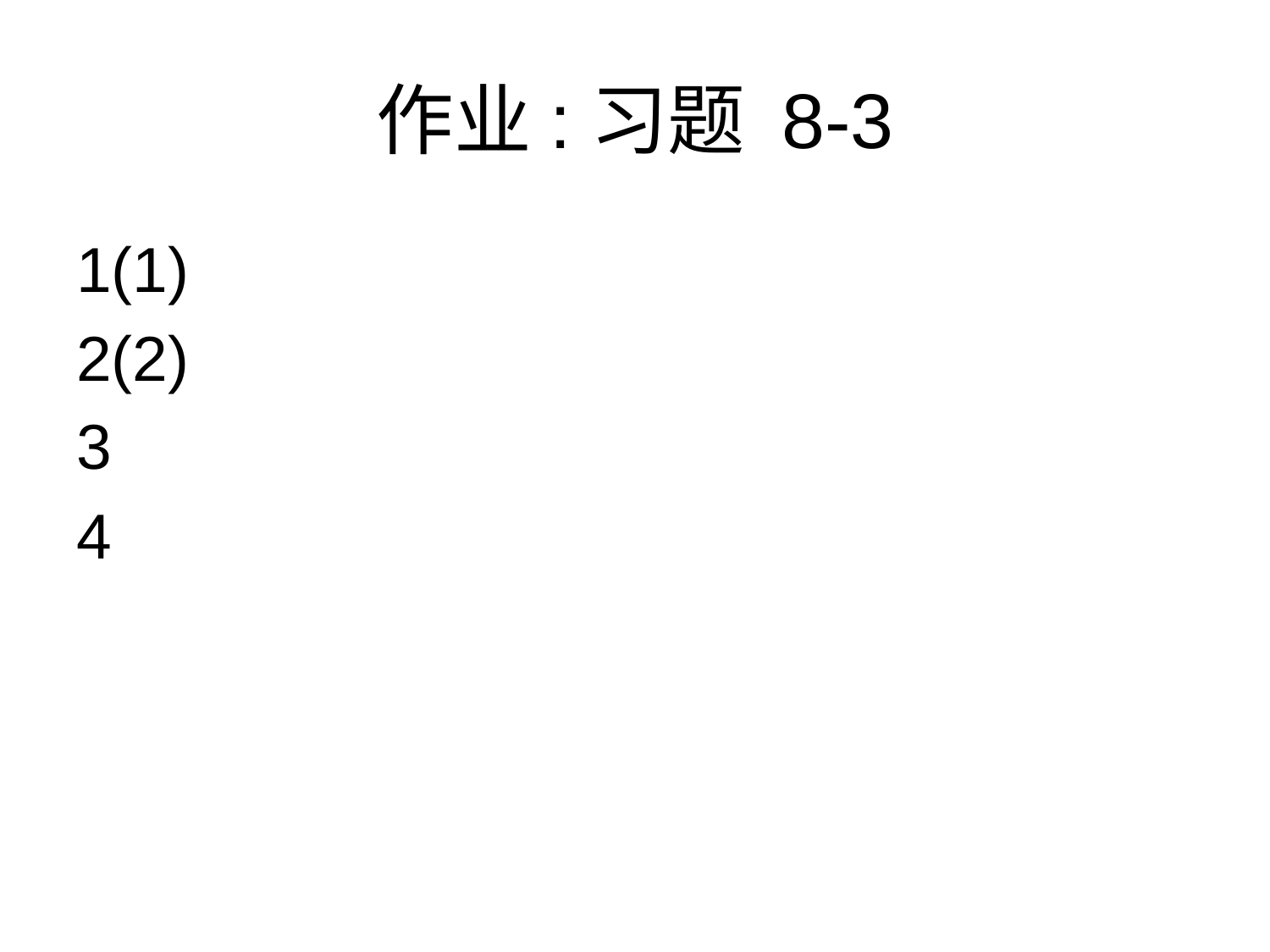

# 作业:习题 8-3
1(1)
2(2)
3
4